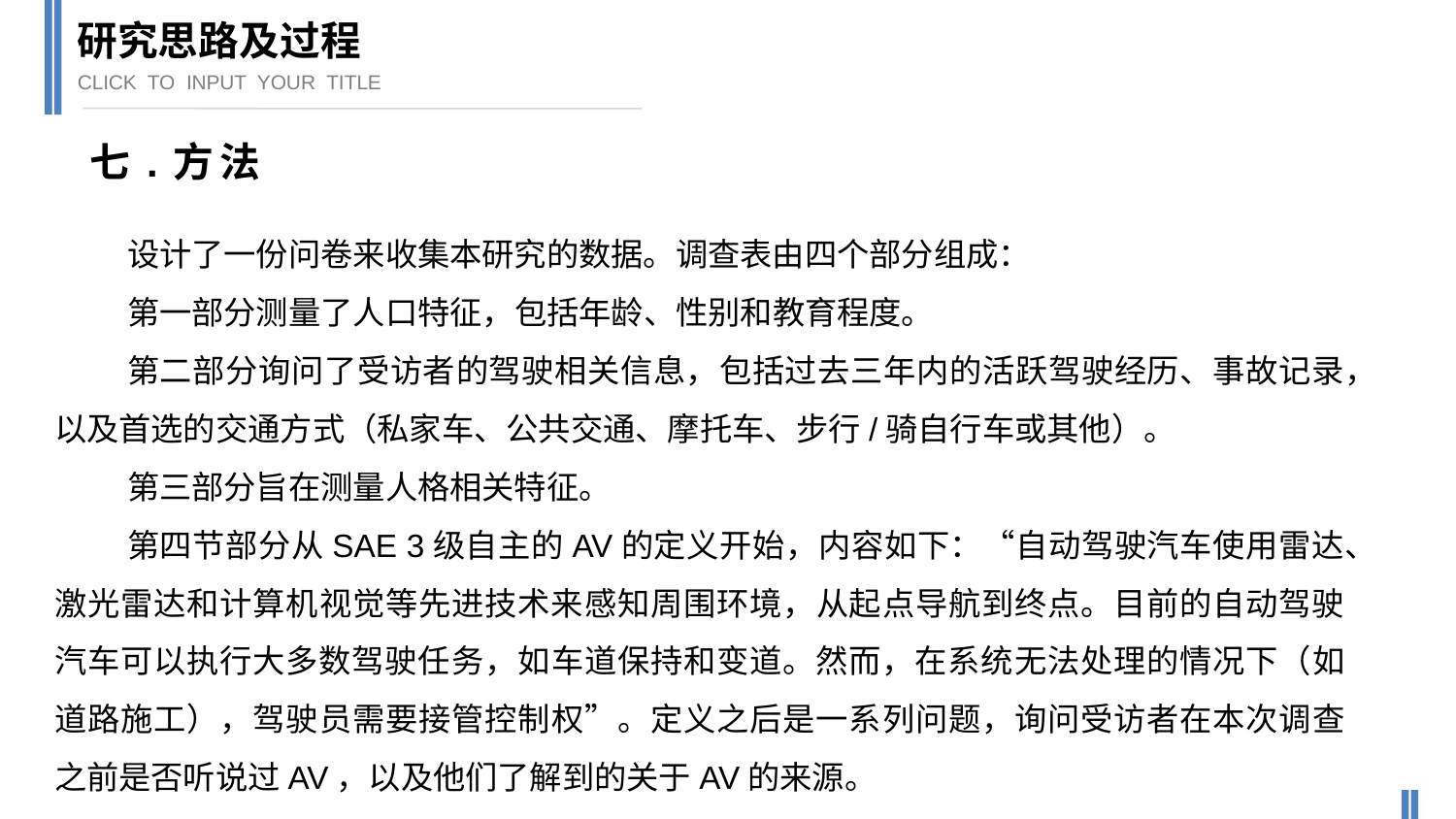

研究思路及过程
CLICK  TO  INPUT  YOUR  TITLE
七.方法
设计了一份问卷来收集本研究的数据。调查表由四个部分组成：
第一部分测量了人口特征，包括年龄、性别和教育程度。
第二部分询问了受访者的驾驶相关信息，包括过去三年内的活跃驾驶经历、事故记录，以及首选的交通方式（私家车、公共交通、摩托车、步行/骑自行车或其他）。
第三部分旨在测量人格相关特征。
第四节部分从SAE 3级自主的AV的定义开始，内容如下：“自动驾驶汽车使用雷达、激光雷达和计算机视觉等先进技术来感知周围环境，从起点导航到终点。目前的自动驾驶汽车可以执行大多数驾驶任务，如车道保持和变道。然而，在系统无法处理的情况下（如道路施工），驾驶员需要接管控制权”。定义之后是一系列问题，询问受访者在本次调查之前是否听说过AV，以及他们了解到的关于AV的来源。